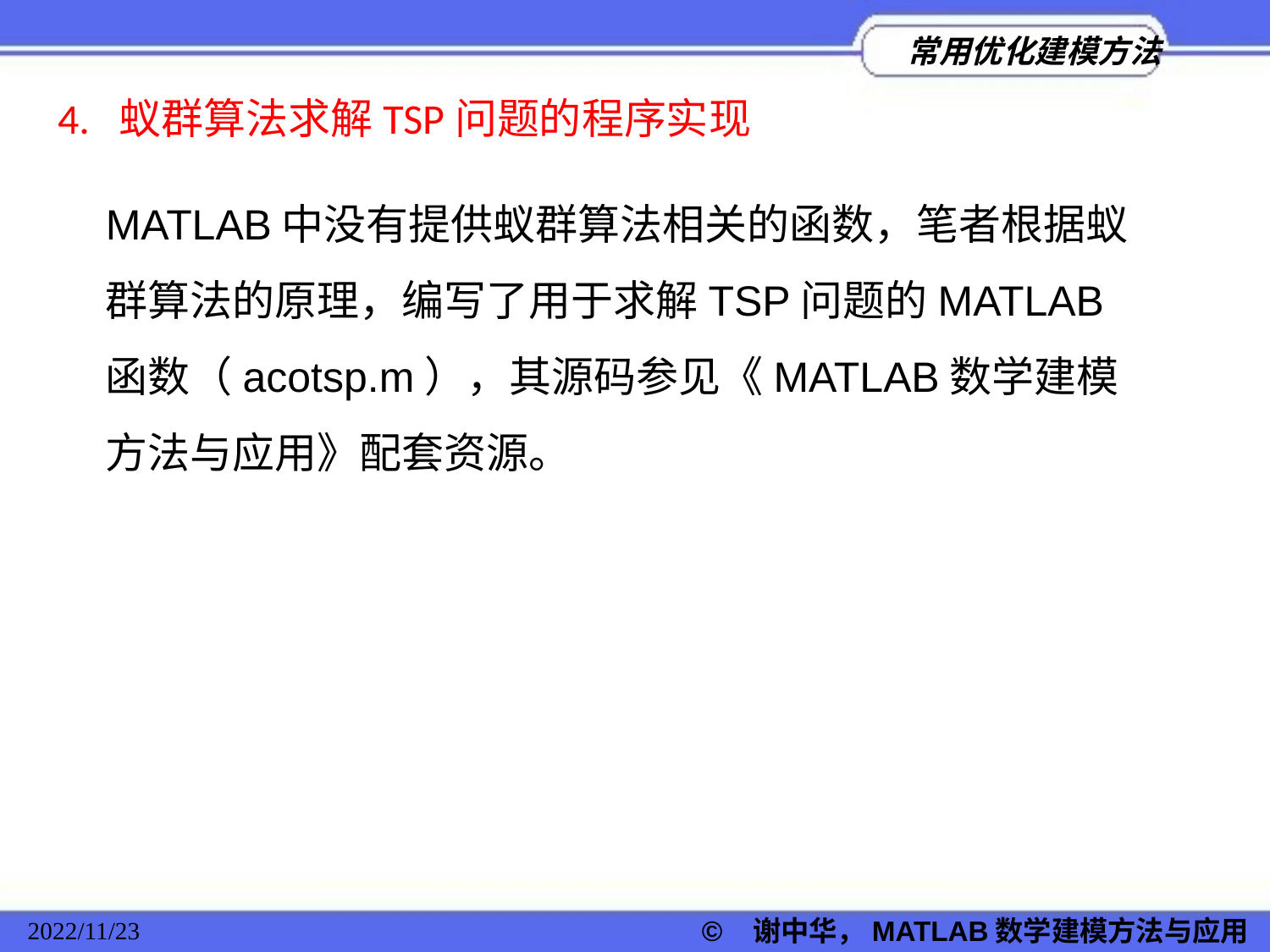

# 4.  蚁群算法求解TSP问题的程序实现
MATLAB中没有提供蚁群算法相关的函数，笔者根据蚁群算法的原理，编写了用于求解TSP问题的MATLAB函数（acotsp.m），其源码参见《MATLAB数学建模方法与应用》配套资源。
2022/11/23
©   谢中华，MATLAB数学建模方法与应用